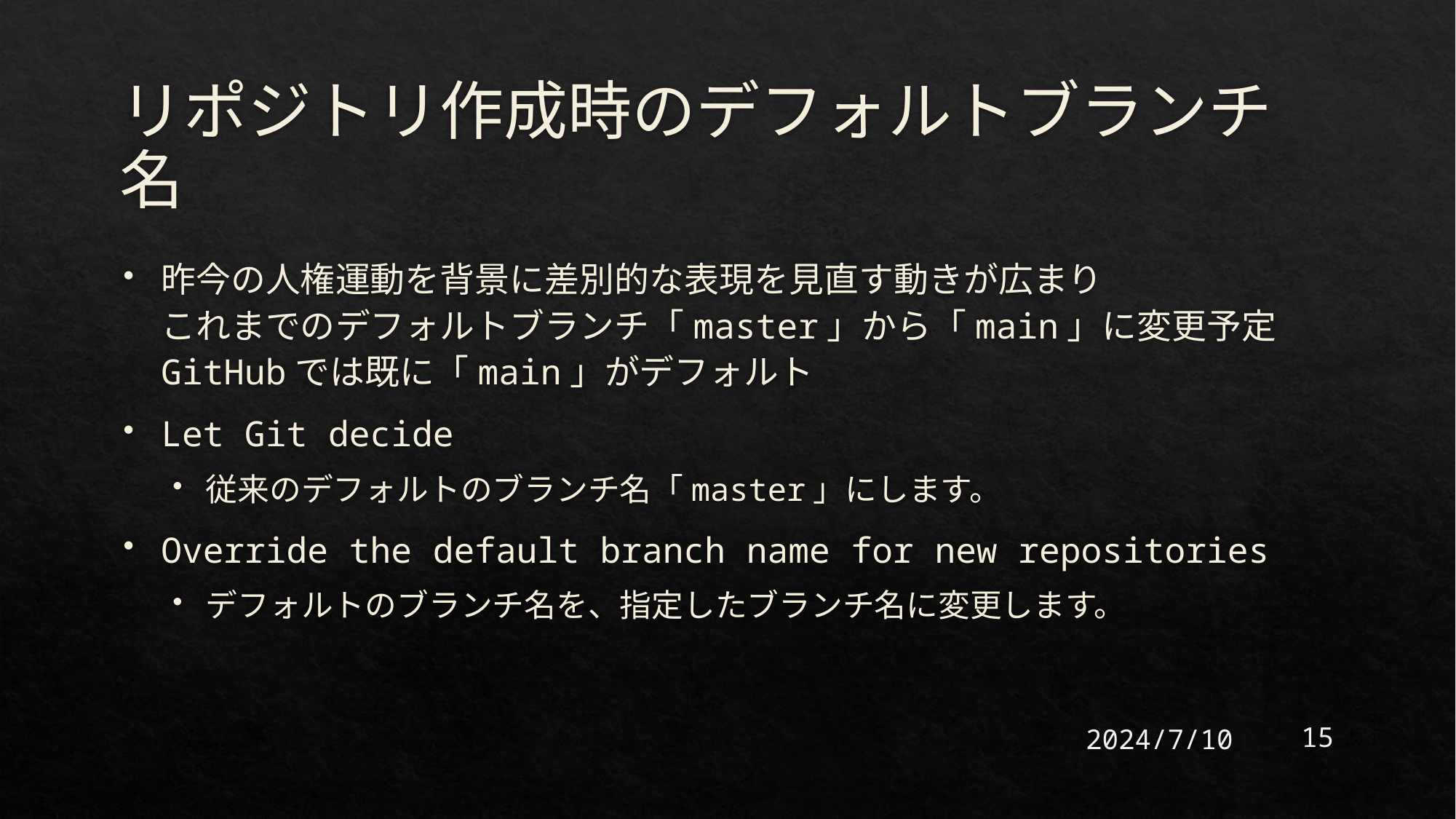

# リポジトリ作成時のデフォルトブランチ名
昨今の人権運動を背景に差別的な表現を見直す動きが広まり
これまでのデフォルトブランチ「master」から「main」に変更予定
GitHubでは既に「main」がデフォルト
Let Git decide
従来のデフォルトのブランチ名「master」にします。
Override the default branch name for new repositories
デフォルトのブランチ名を、指定したブランチ名に変更します。
2024/7/10
15